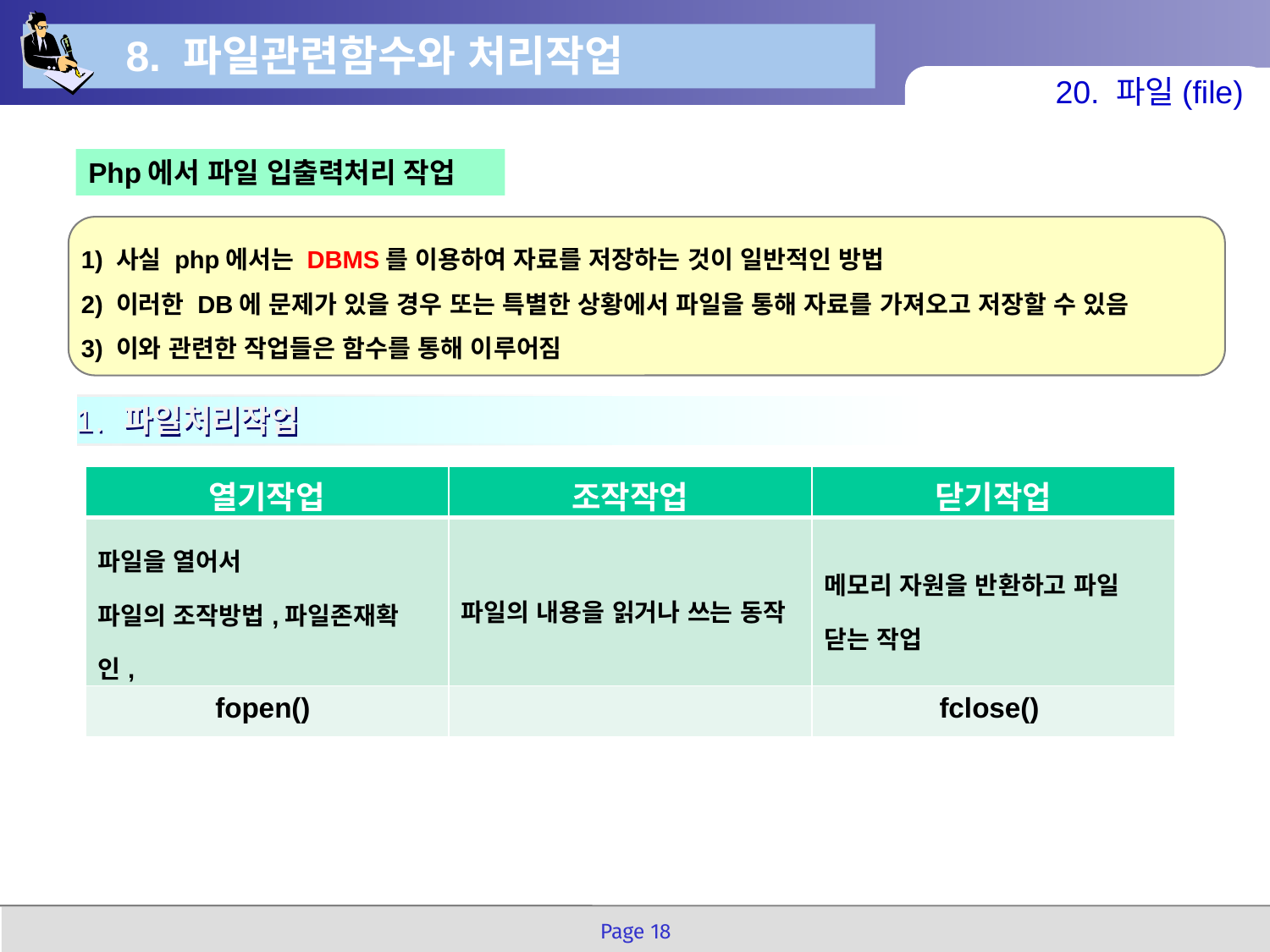

8. 파일관련함수와 처리작업
20. 파일(file)
Php에서 파일 입출력처리 작업
1) 사실 php에서는 DBMS를 이용하여 자료를 저장하는 것이 일반적인 방법
2) 이러한 DB에 문제가 있을 경우 또는 특별한 상황에서 파일을 통해 자료를 가져오고 저장할 수 있음
3) 이와 관련한 작업들은 함수를 통해 이루어짐
1. 파일처리작업

| 열기작업 | 조작작업 | 닫기작업 |
| --- | --- | --- |
| 파일을 열어서 파일의 조작방법,파일존재확인, 메모리 공간 등을 확보 | 파일의 내용을 읽거나 쓰는 동작 | 메모리 자원을 반환하고 파일 닫는 작업 |
| fopen() |  | fclose() |
Page 18